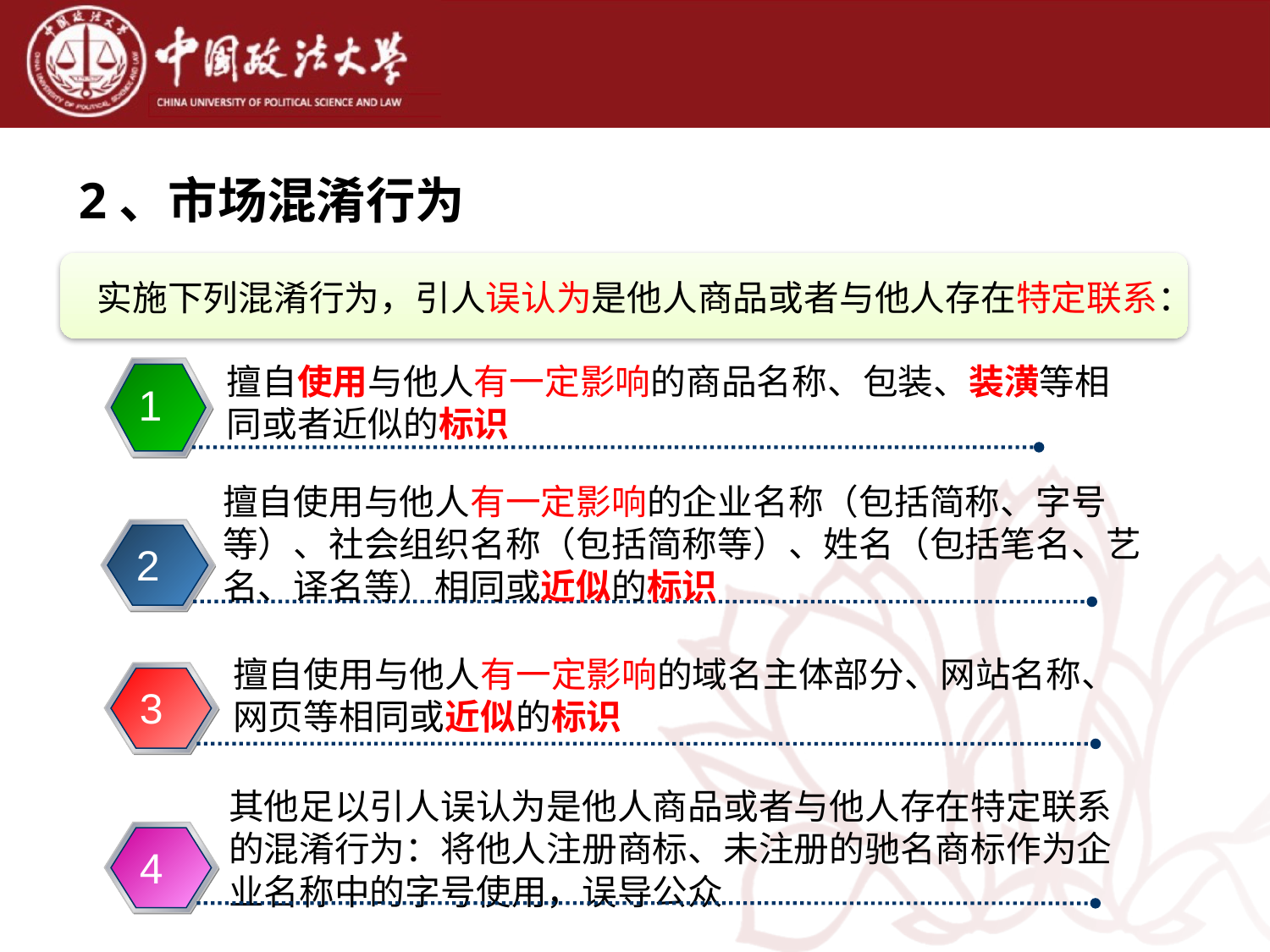

# 2、市场混淆行为

实施下列混淆行为，引人误认为是他人商品或者与他人存在特定联系：
擅自使用与他人有一定影响的商品名称、包装、装潢等相同或者近似的标识

1

擅自使用与他人有一定影响的企业名称（包括简称、字号等）、社会组织名称（包括简称等）、姓名（包括笔名、艺名、译名等）相同或近似的标识

2

擅自使用与他人有一定影响的域名主体部分、网站名称、网页等相同或近似的标识

3

其他足以引人误认为是他人商品或者与他人存在特定联系的混淆行为：将他人注册商标、未注册的驰名商标作为企业名称中的字号使用，误导公众

4